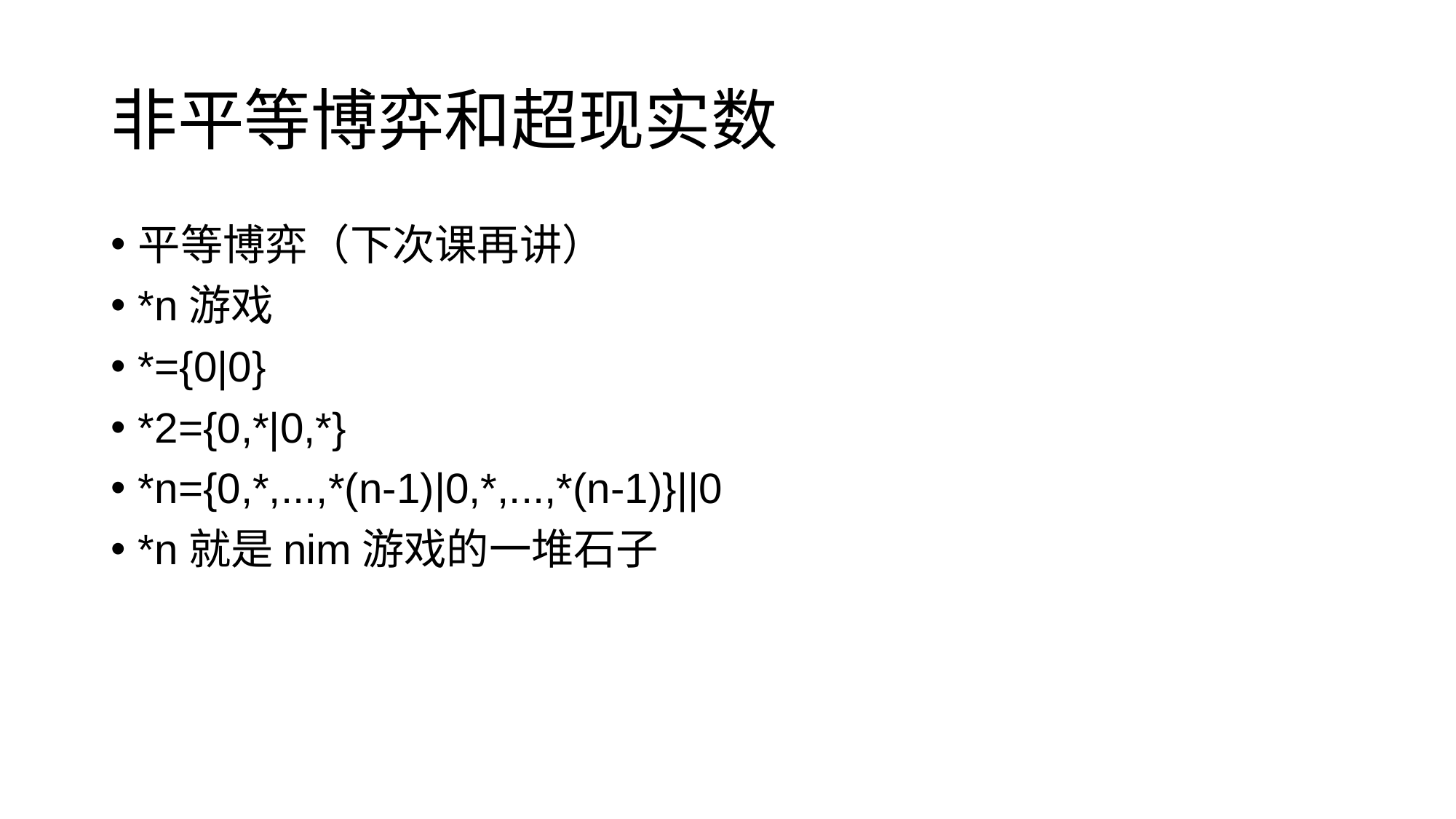

# 非平等博弈和超现实数
平等博弈（下次课再讲）
*n游戏
*={0|0}
*2={0,*|0,*}
*n={0,*,...,*(n-1)|0,*,...,*(n-1)}||0
*n就是nim游戏的一堆石子